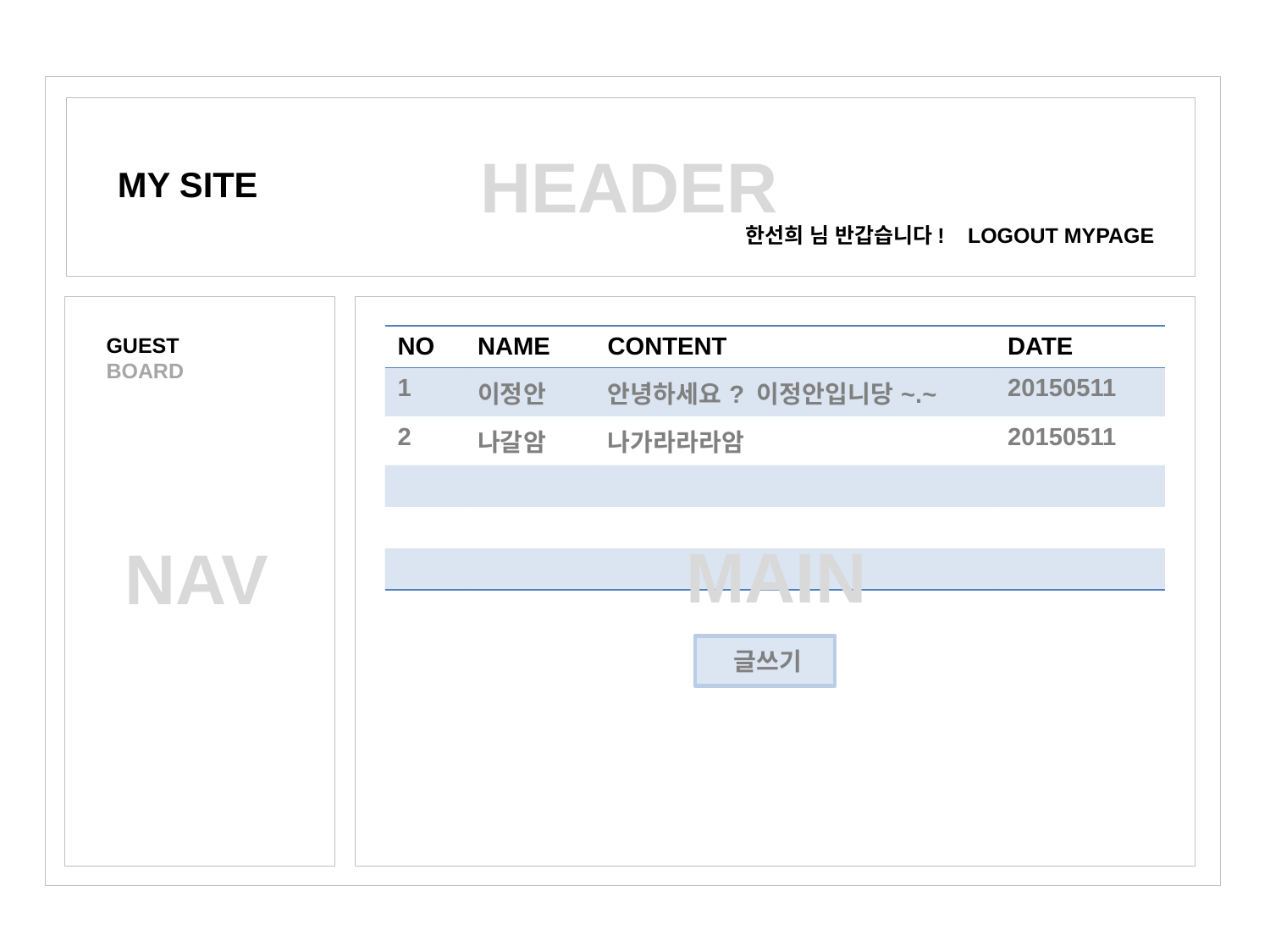

HEADER
MY SITE
한선희 님 반갑습니다!
LOGOUT MYPAGE

GUEST
BOARD
| NO | NAME | CONTENT | DATE |
| --- | --- | --- | --- |
| 1 | 이정안 | 안녕하세요? 이정안입니당~.~ | 20150511 |
| 2 | 나갈암 | 나가라라라암 | 20150511 |
|  |  |  |  |
|  |  |  |  |
|  |  |  |  |
MAIN
NAV

글쓰기